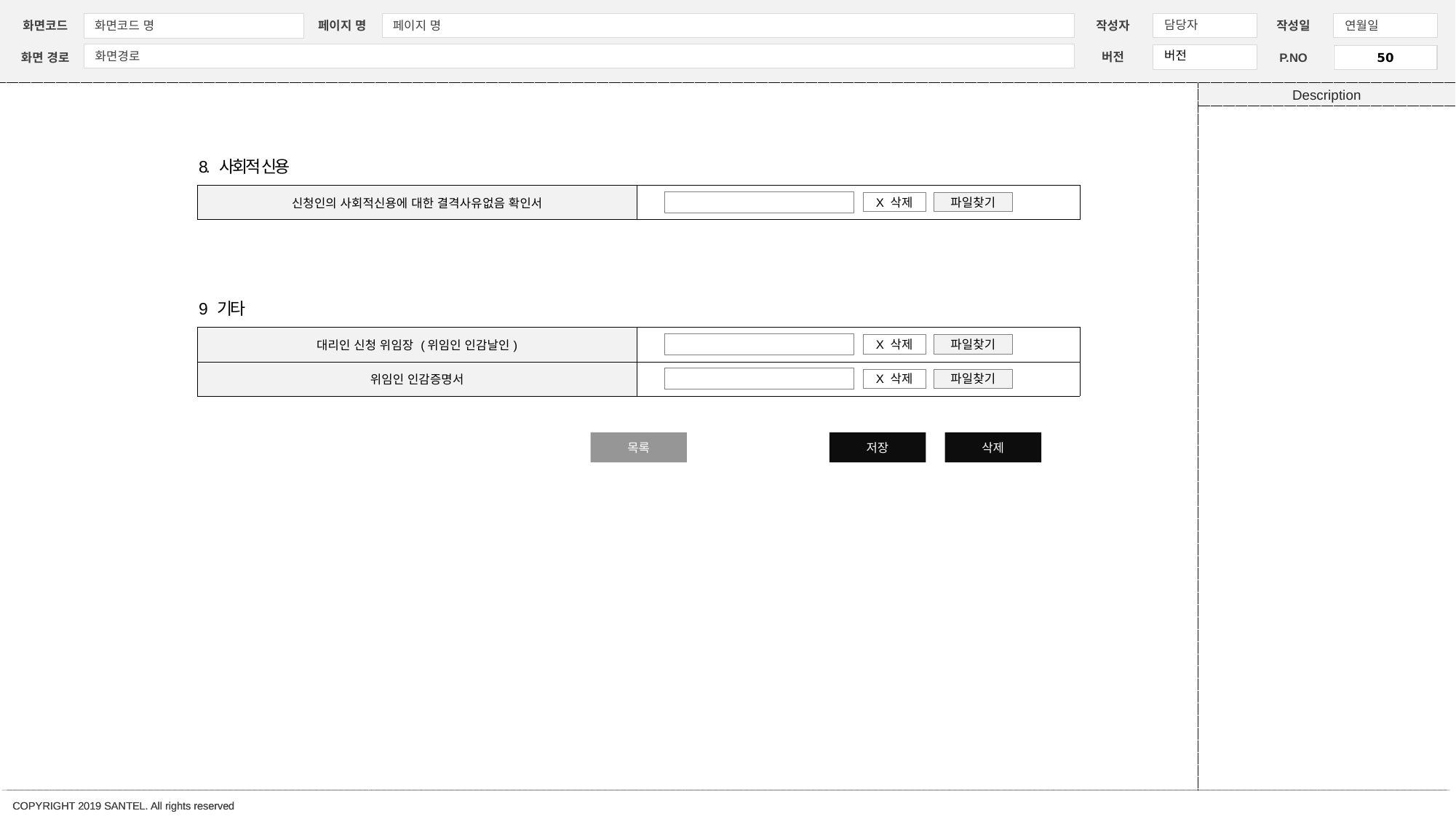

8.  사회적 신용
| 신청인의 사회적신용에 대한 결격사유없음 확인서 |  |
| --- | --- |

X 삭제
파일찾기
9  기타
| 대리인 신청 위임장 (위임인 인감날인) |  |
| --- | --- |
| 위임인 인감증명서 |  |

X 삭제
파일찾기

X 삭제
파일찾기
목록
저장
삭제